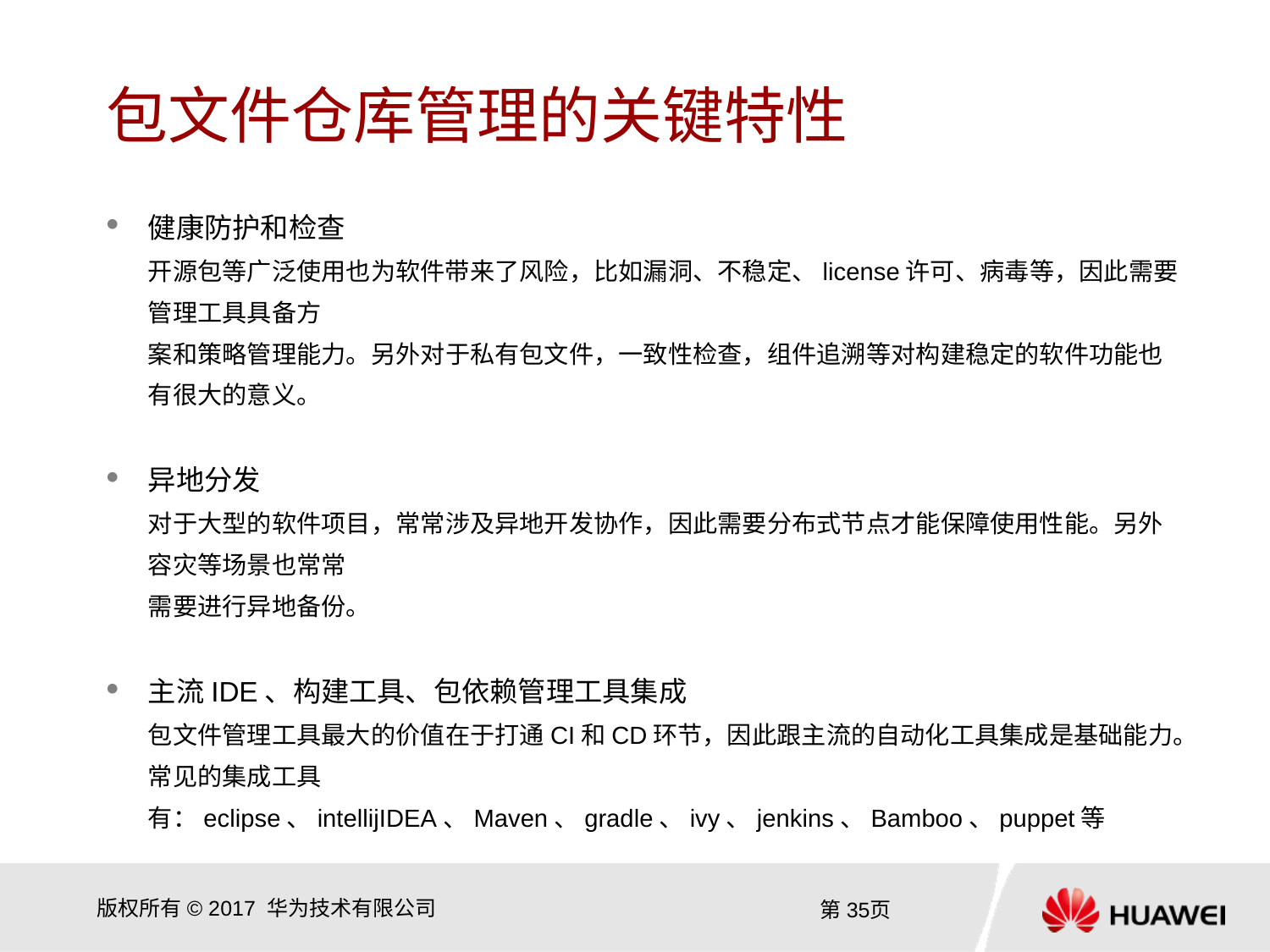

# 包文件仓库管理的关键特性
健康防护和检查
开源包等广泛使用也为软件带来了风险，比如漏洞、不稳定、license许可、病毒等，因此需要管理工具具备方
案和策略管理能力。另外对于私有包文件，一致性检查，组件追溯等对构建稳定的软件功能也有很大的意义。

异地分发
对于大型的软件项目，常常涉及异地开发协作，因此需要分布式节点才能保障使用性能。另外容灾等场景也常常
需要进行异地备份。

主流IDE、构建工具、包依赖管理工具集成
包文件管理工具最大的价值在于打通CI和CD环节，因此跟主流的自动化工具集成是基础能力。常见的集成工具
有：eclipse、intellijIDEA、Maven、gradle、ivy、jenkins、Bamboo、puppet等